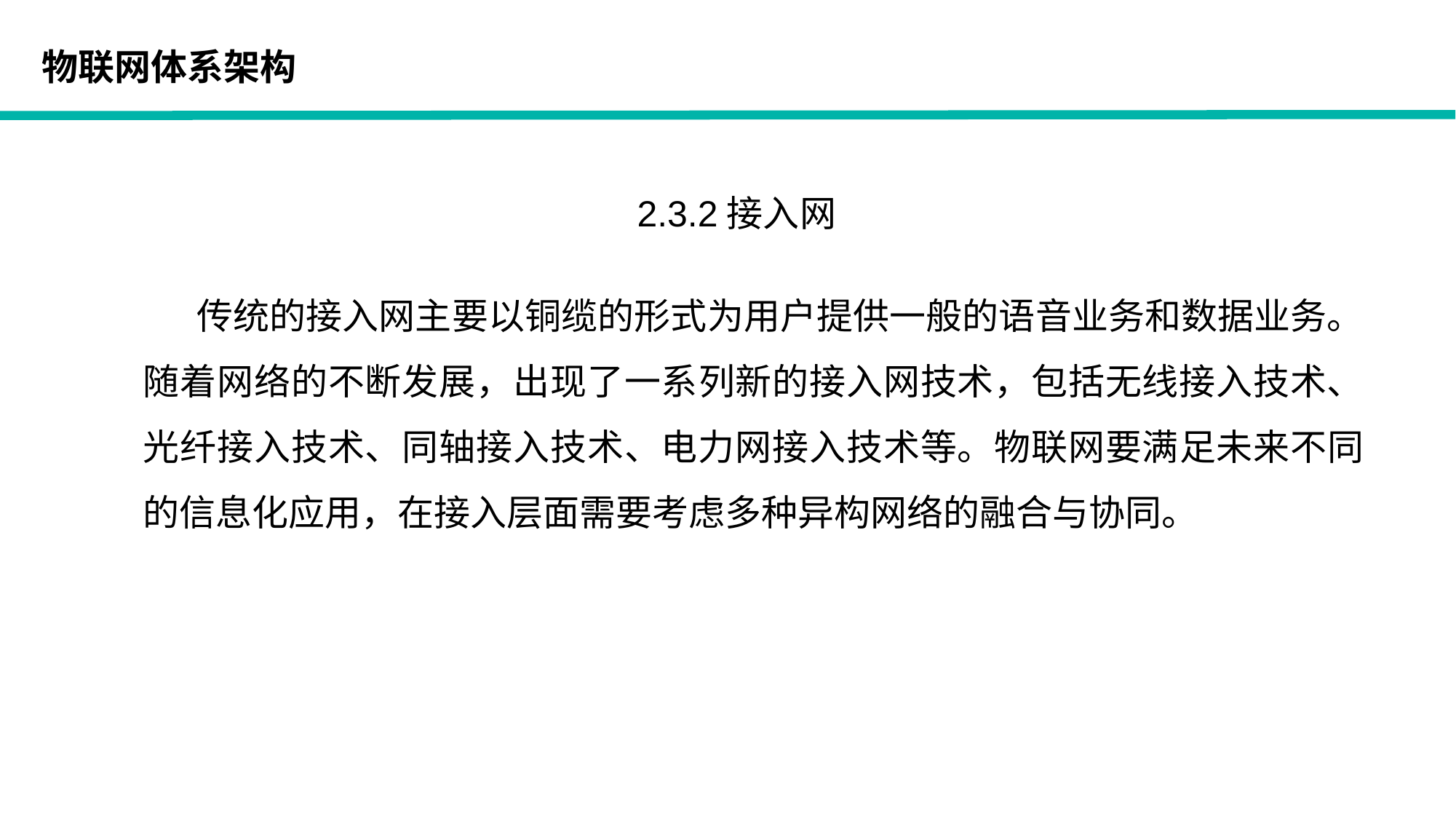

2.3.2接入网
传统的接入网主要以铜缆的形式为用户提供一般的语音业务和数据业务。随着网络的不断发展，出现了一系列新的接入网技术，包括无线接入技术、光纤接入技术、同轴接入技术、电力网接入技术等。物联网要满足未来不同的信息化应用，在接入层面需要考虑多种异构网络的融合与协同。